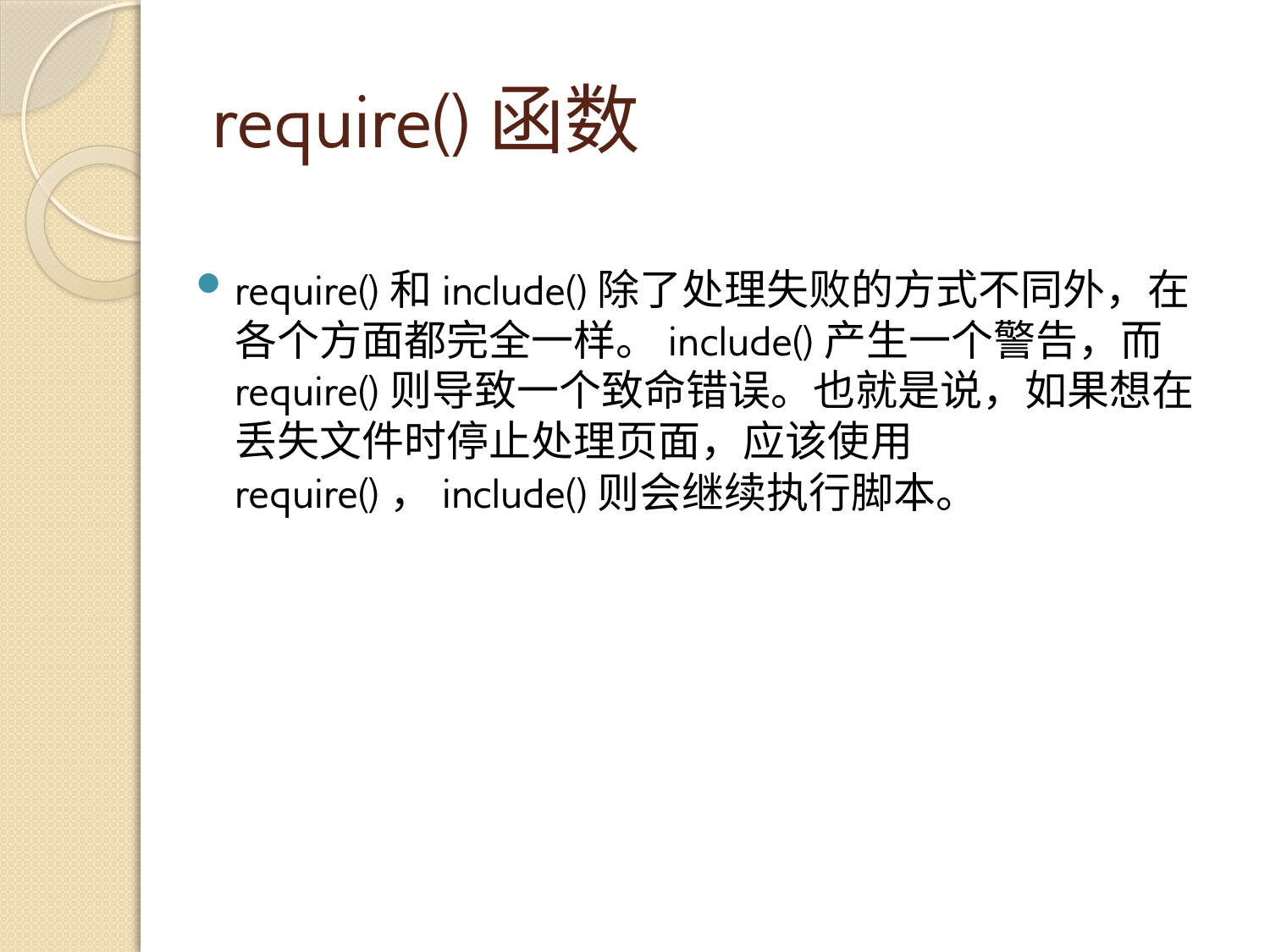

# require()函数
require()和include()除了处理失败的方式不同外，在各个方面都完全一样。include()产生一个警告，而require()则导致一个致命错误。也就是说，如果想在丢失文件时停止处理页面，应该使用require()，include()则会继续执行脚本。